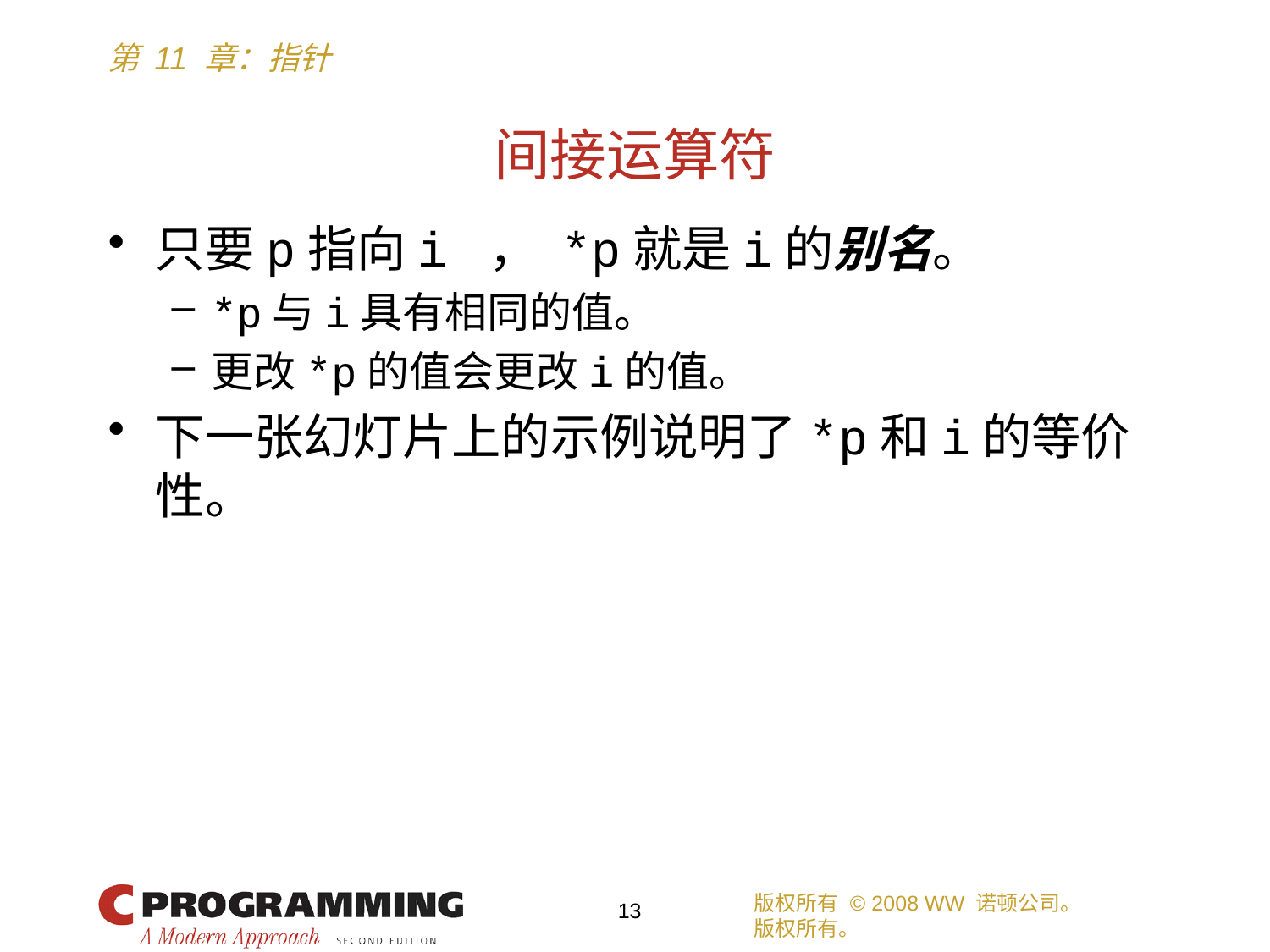

# 间接运算符
只要p指向i ， *p就是i的别名。
*p与i具有相同的值。
更改*p的值会更改i的值。
下一张幻灯片上的示例说明了*p和i的等价性。

版权所有 © 2008 WW 诺顿公司。
版权所有。
13